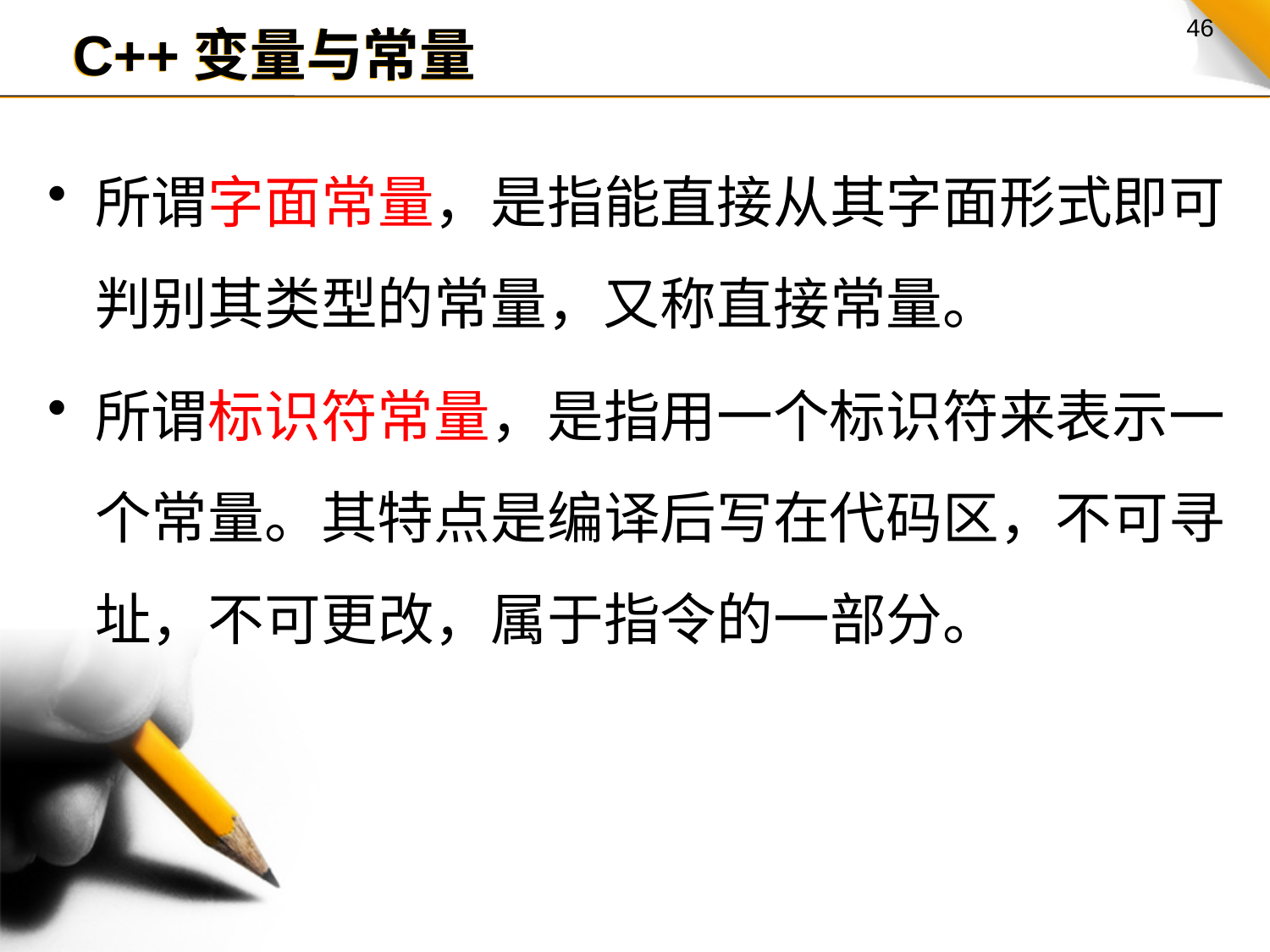

C++变量与常量
所谓字面常量，是指能直接从其字面形式即可判别其类型的常量，又称直接常量。
所谓标识符常量，是指用一个标识符来表示一个常量。其特点是编译后写在代码区，不可寻址，不可更改，属于指令的一部分。